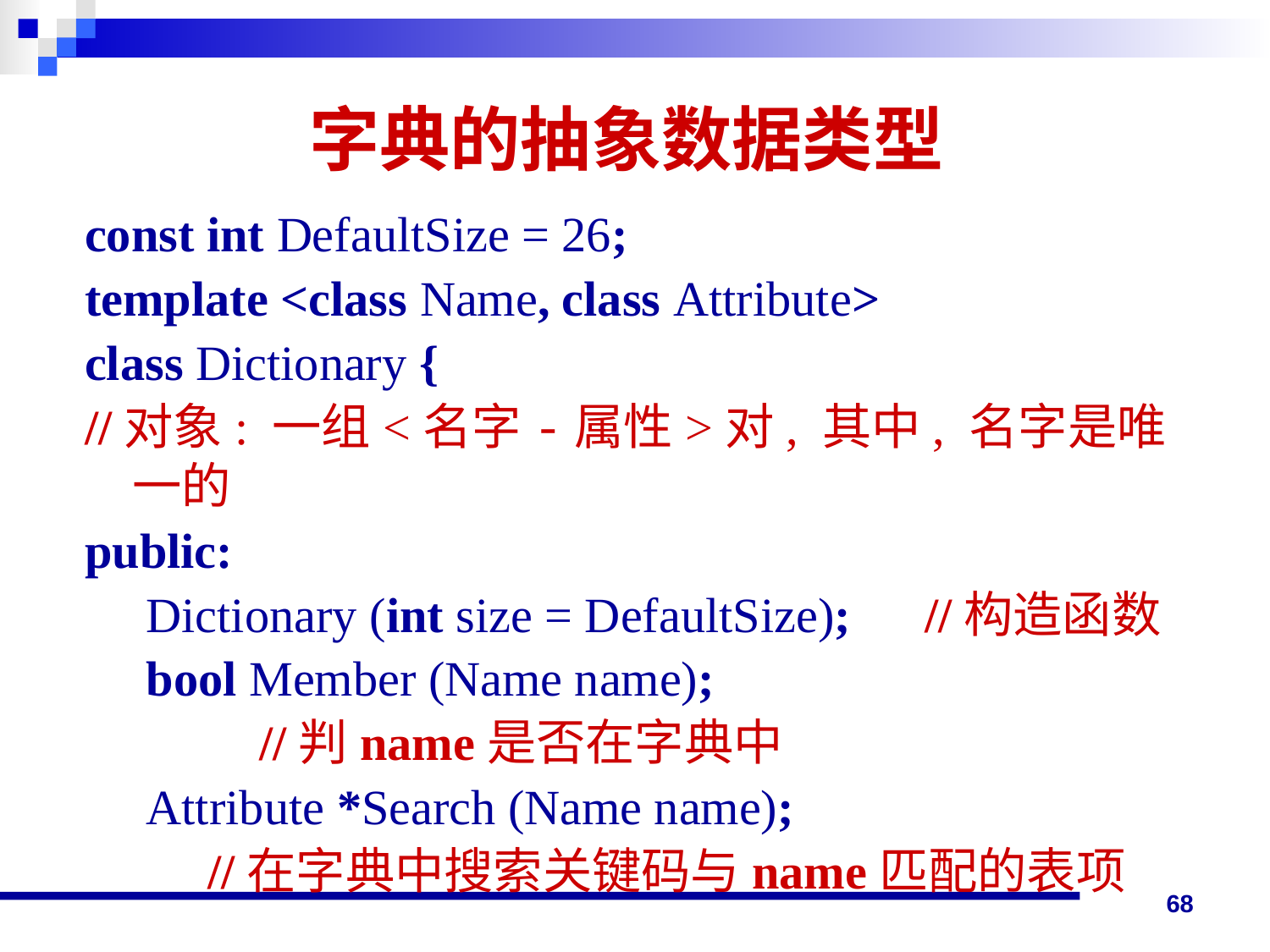

# 字典的抽象数据类型
const int DefaultSize = 26;
template <class Name, class Attribute>
class Dictionary {
//对象: 一组<名字-属性>对, 其中, 名字是唯一的
public:
     Dictionary (int size = DefaultSize);      //构造函数
     bool Member (Name name);
		//判name是否在字典中
     Attribute *Search (Name name);
          //在字典中搜索关键码与name匹配的表项
68